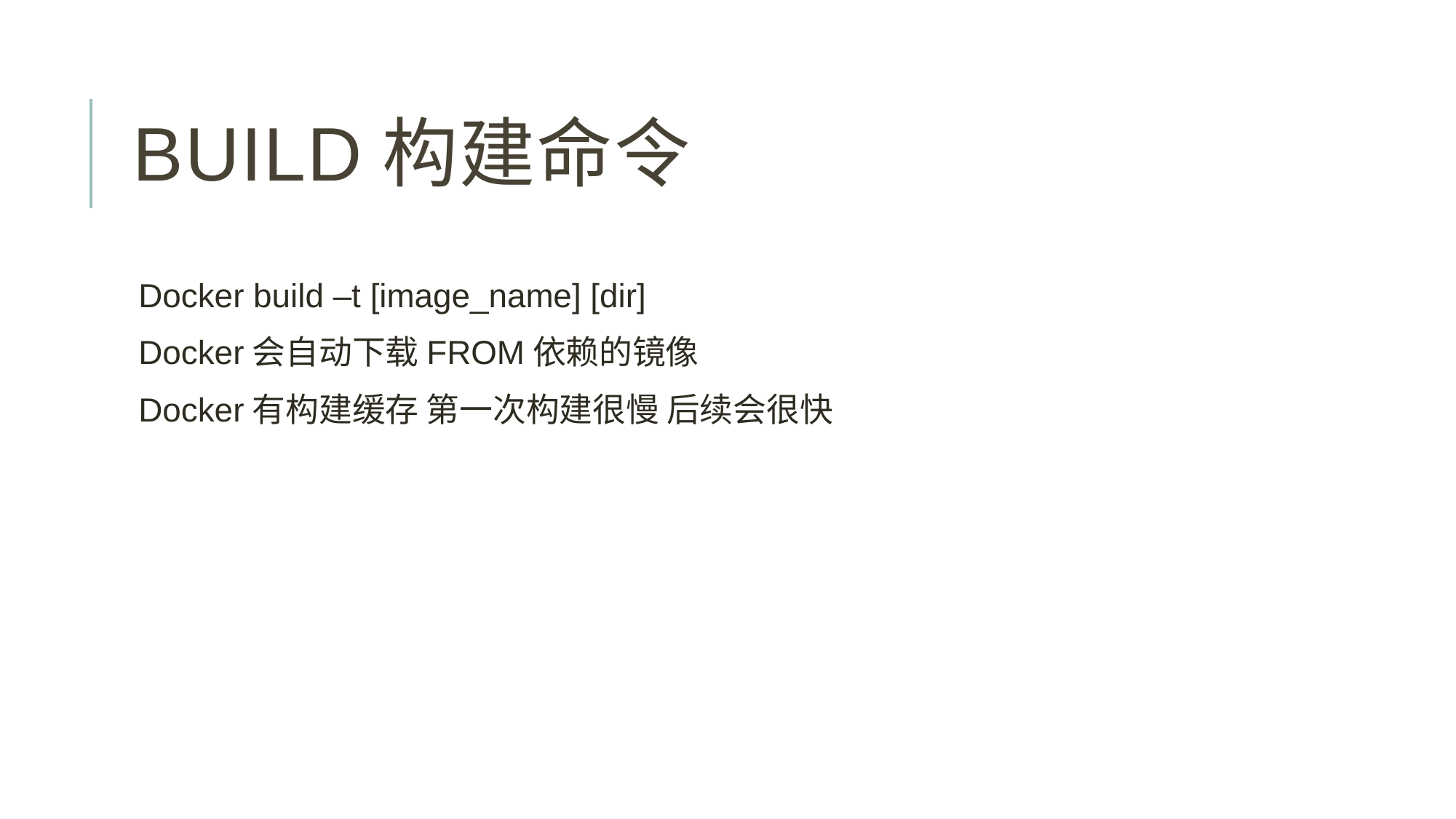

# Build构建命令
Docker build –t [image_name] [dir]
Docker会自动下载FROM依赖的镜像
Docker有构建缓存 第一次构建很慢 后续会很快